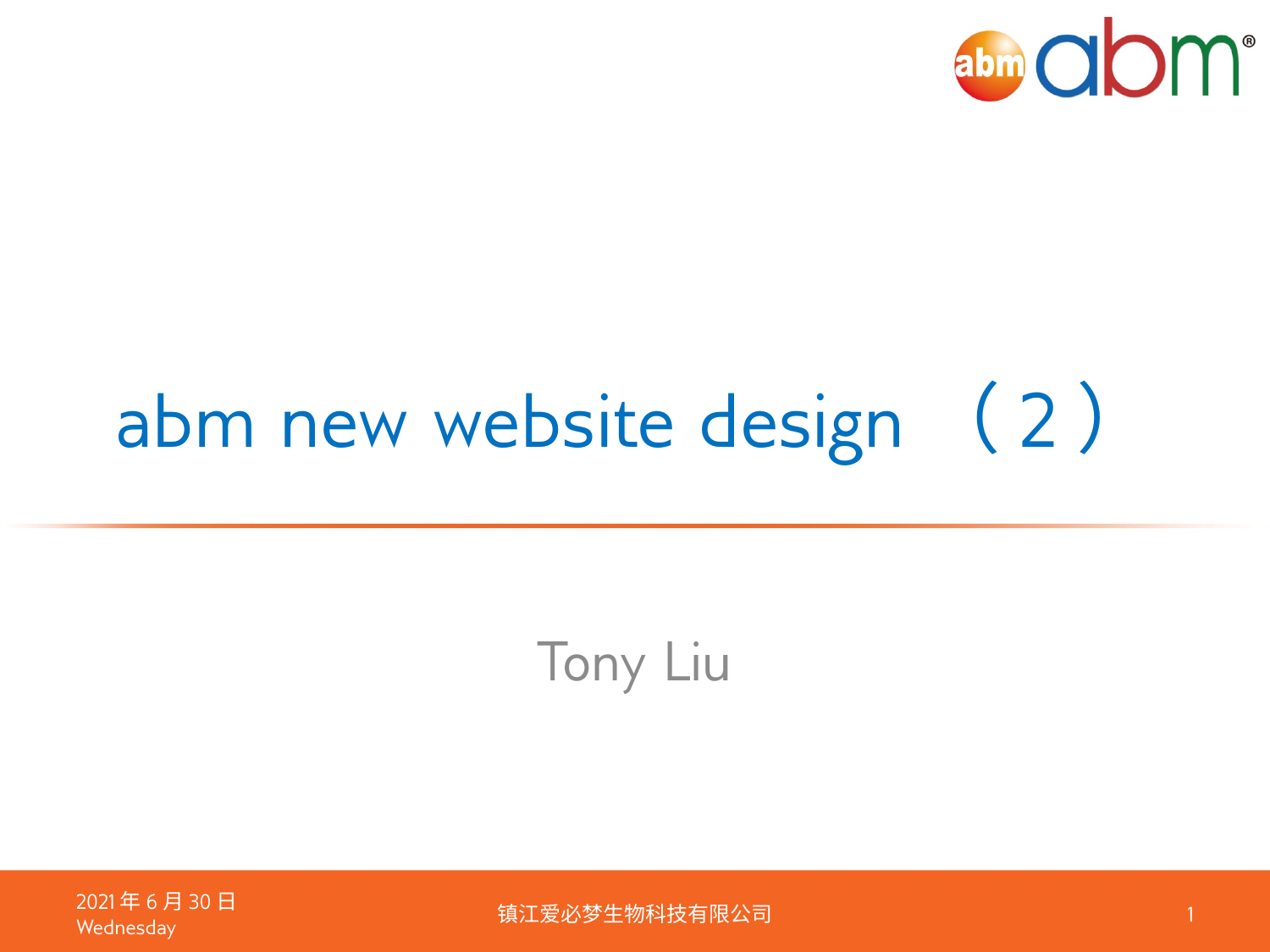

# abm new website design（2）

Tony Liu
2021年6月30日 Wednesday
镇江爱必梦生物科技有限公司
1